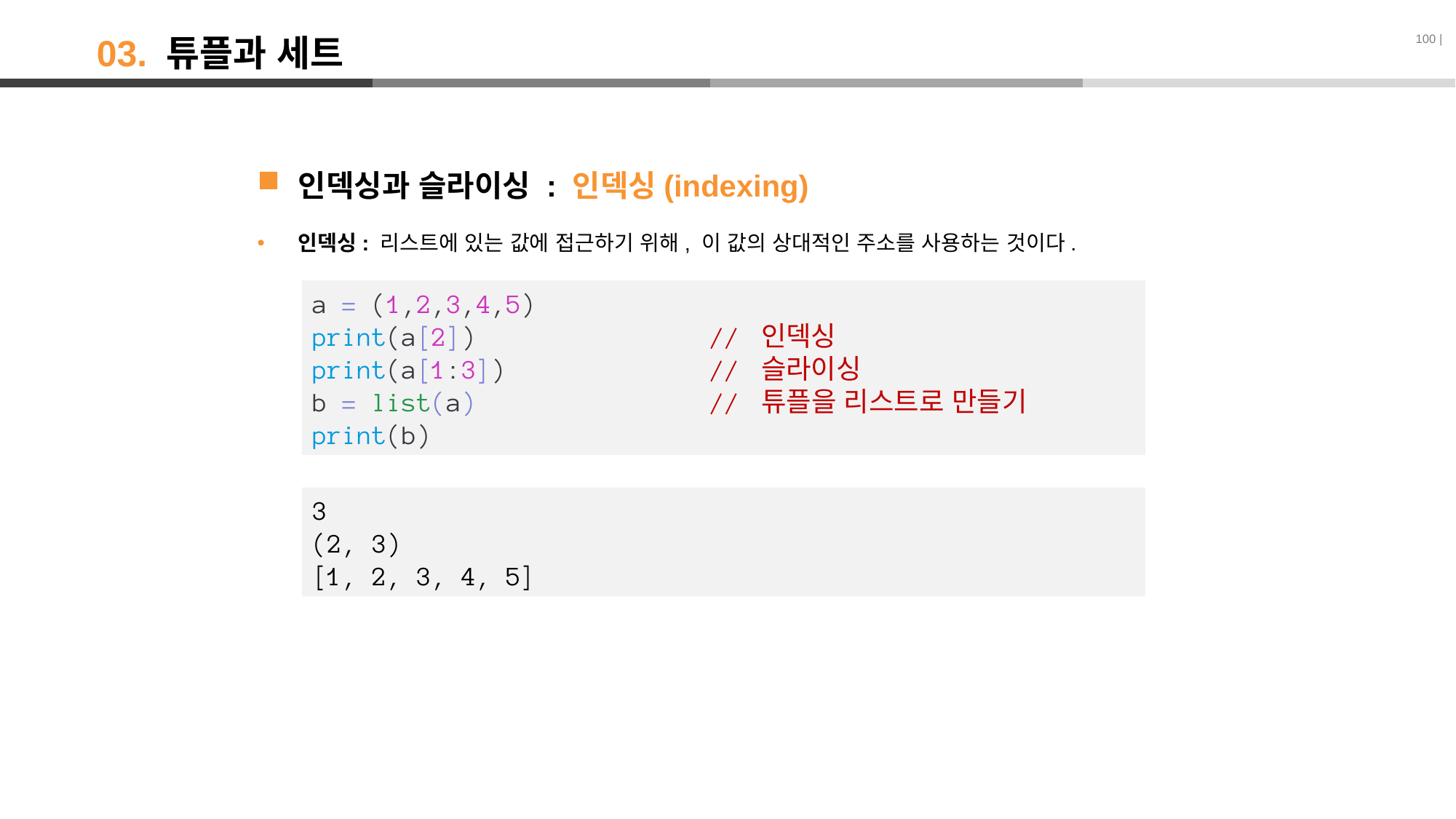

100 |
# 03. 튜플과 세트
인덱싱과 슬라이싱 : 인덱싱(indexing)
인덱싱: 리스트에 있는 값에 접근하기 위해, 이 값의 상대적인 주소를 사용하는 것이다.
a = (1,2,3,4,5)
print(a[2])
print(a[1:3])
b = list(a)
print(b)
// 인덱싱
// 슬라이싱
// 튜플을 리스트로 만들기
3
(2, 3)
[1, 2, 3, 4, 5]